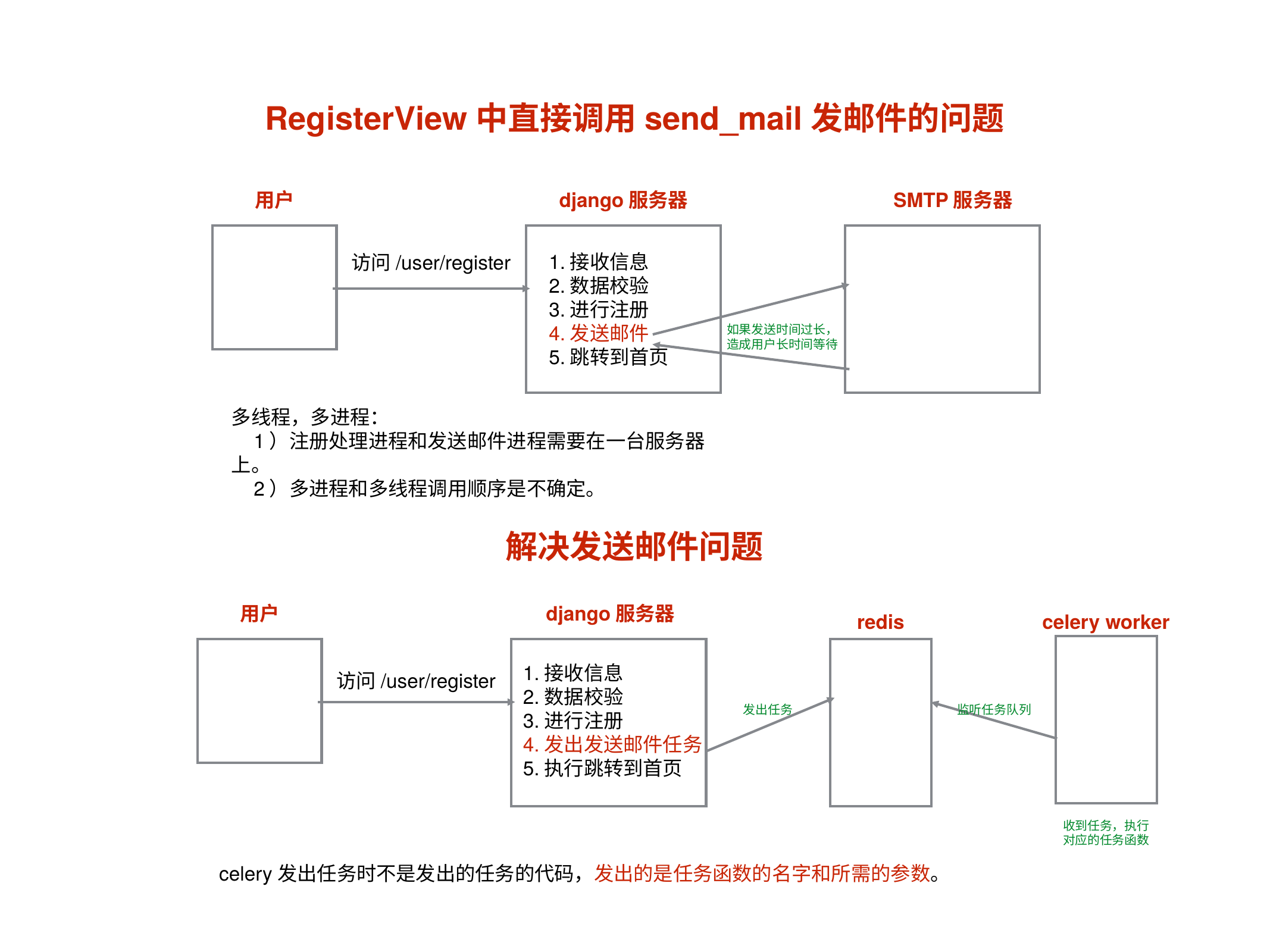

RegisterView中直接调用send_mail发邮件的问题
用户
django服务器
SMTP服务器

1.接收信息
2.数据校验
3.进行注册
4.发送邮件
5.跳转到首页
访问/user/register

如果发送时间过长，
造成用户长时间等待

多线程，多进程：
1）注册处理进程和发送邮件进程需要在一台服务器上。
2）多进程和多线程调用顺序是不确定。
解决发送邮件问题
用户
django服务器
redis
celery worker

1.接收信息
2.数据校验
3.进行注册
4.发出发送邮件任务
5.执行跳转到首页
访问/user/register
发出任务
监听任务队列

收到任务，执行
对应的任务函数
celery发出任务时不是发出的任务的代码，发出的是任务函数的名字和所需的参数。